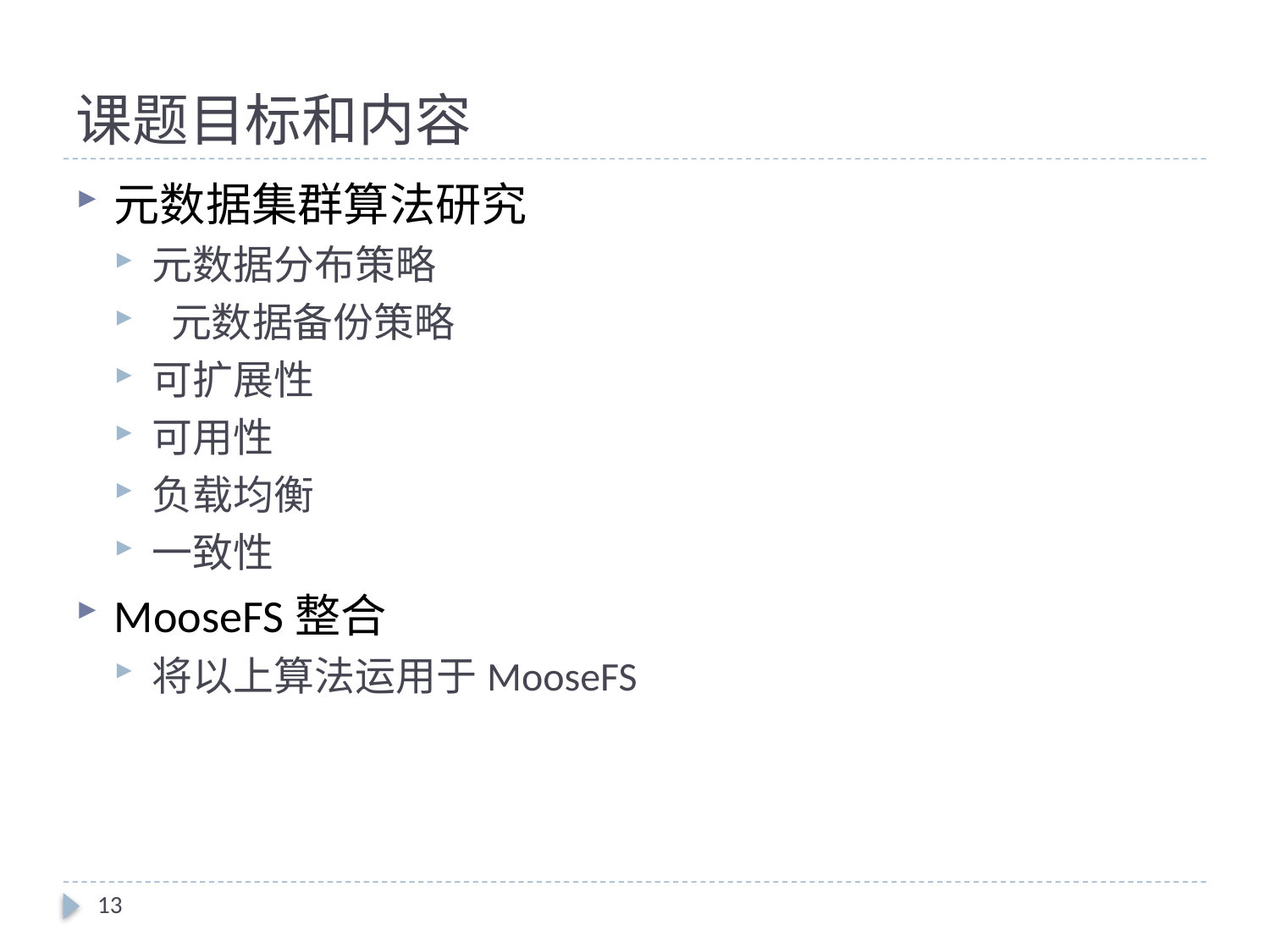

# 课题目标和内容
元数据集群算法研究
元数据分布策略
 元数据备份策略
可扩展性
可用性
负载均衡
一致性
MooseFS整合
将以上算法运用于MooseFS

13